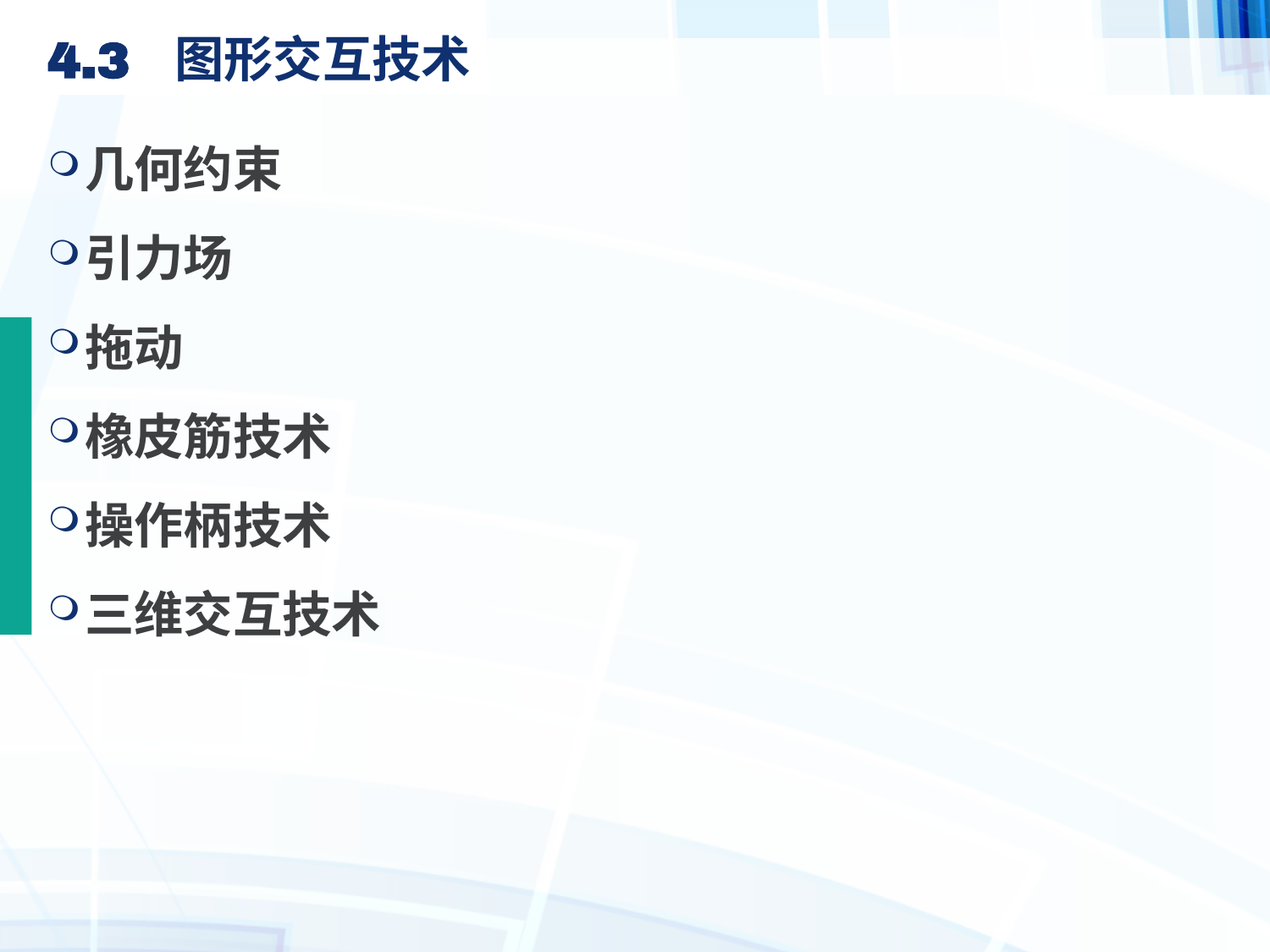

# 4.3  图形交互技术
几何约束
引力场
拖动
橡皮筋技术
操作柄技术
三维交互技术